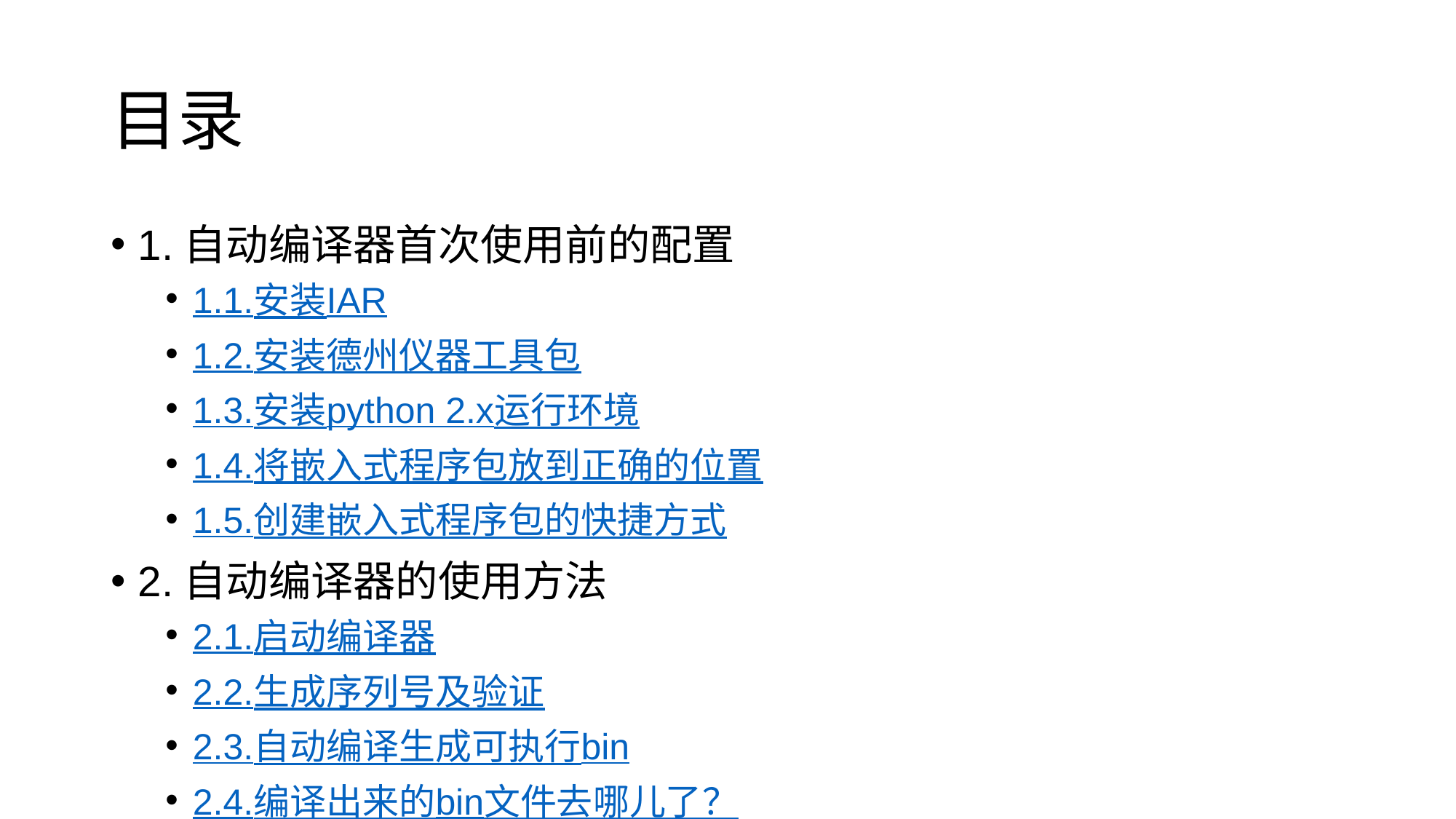

# 目录
1.自动编译器首次使用前的配置
1.1.安装IAR
1.2.安装德州仪器工具包
1.3.安装python 2.x运行环境
1.4.将嵌入式程序包放到正确的位置
1.5.创建嵌入式程序包的快捷方式
2.自动编译器的使用方法
2.1.启动编译器
2.2.生成序列号及验证
2.3.自动编译生成可执行bin
2.4.编译出来的bin文件去哪儿了？